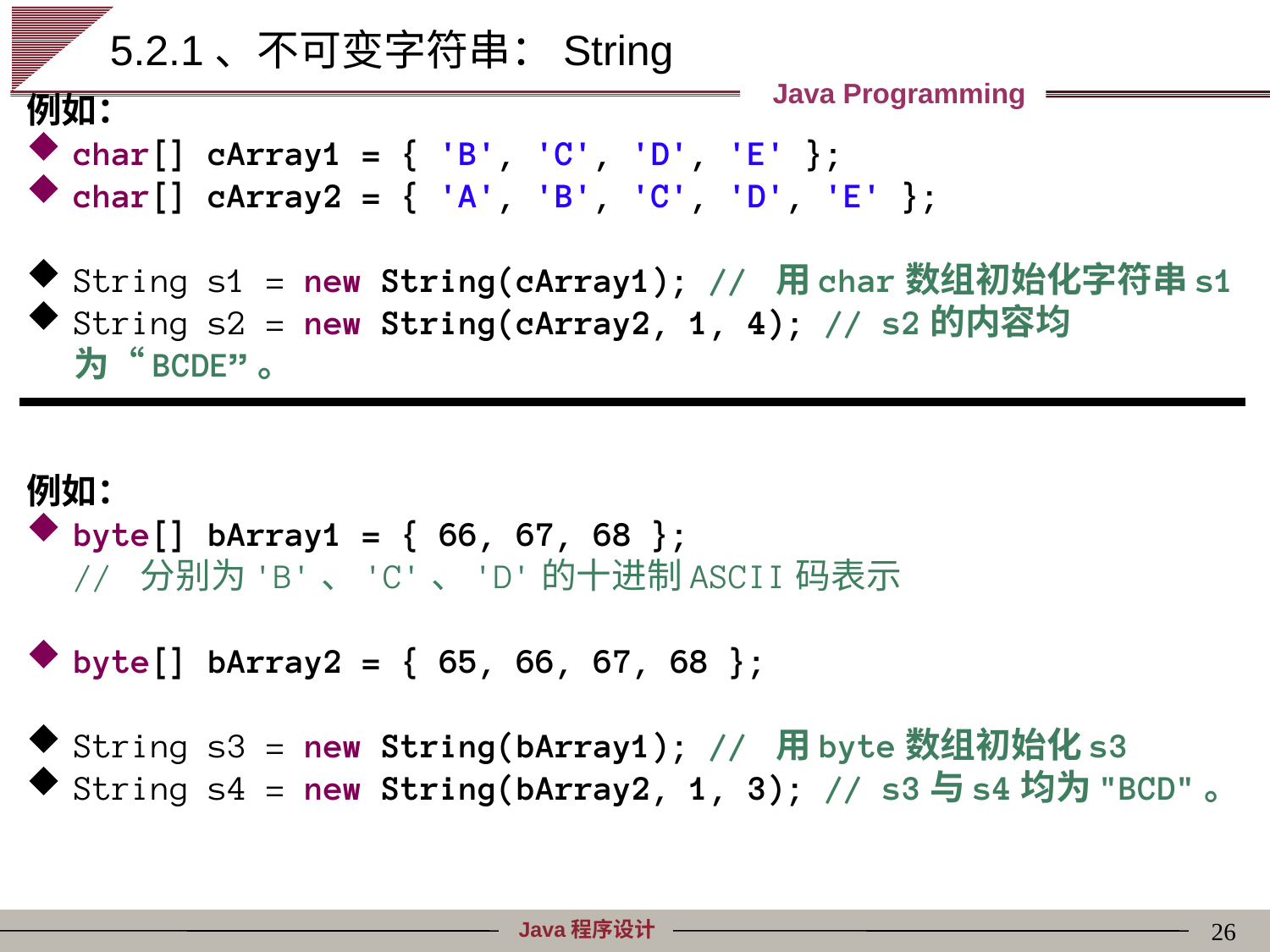

# 5.2.1、不可变字符串：String
例如：
char[] cArray1 = { 'B', 'C', 'D', 'E' };
char[] cArray2 = { 'A', 'B', 'C', 'D', 'E' };

String s1 = new String(cArray1); // 用char数组初始化字符串s1
String s2 = new String(cArray2, 1, 4); // s2的内容均为“BCDE”。

例如：
byte[] bArray1 = { 66, 67, 68 };
// 分别为'B'、'C'、'D'的十进制ASCII码表示

byte[] bArray2 = { 65, 66, 67, 68 };

String s3 = new String(bArray1); // 用byte数组初始化s3
String s4 = new String(bArray2, 1, 3); // s3与s4均为"BCD"。